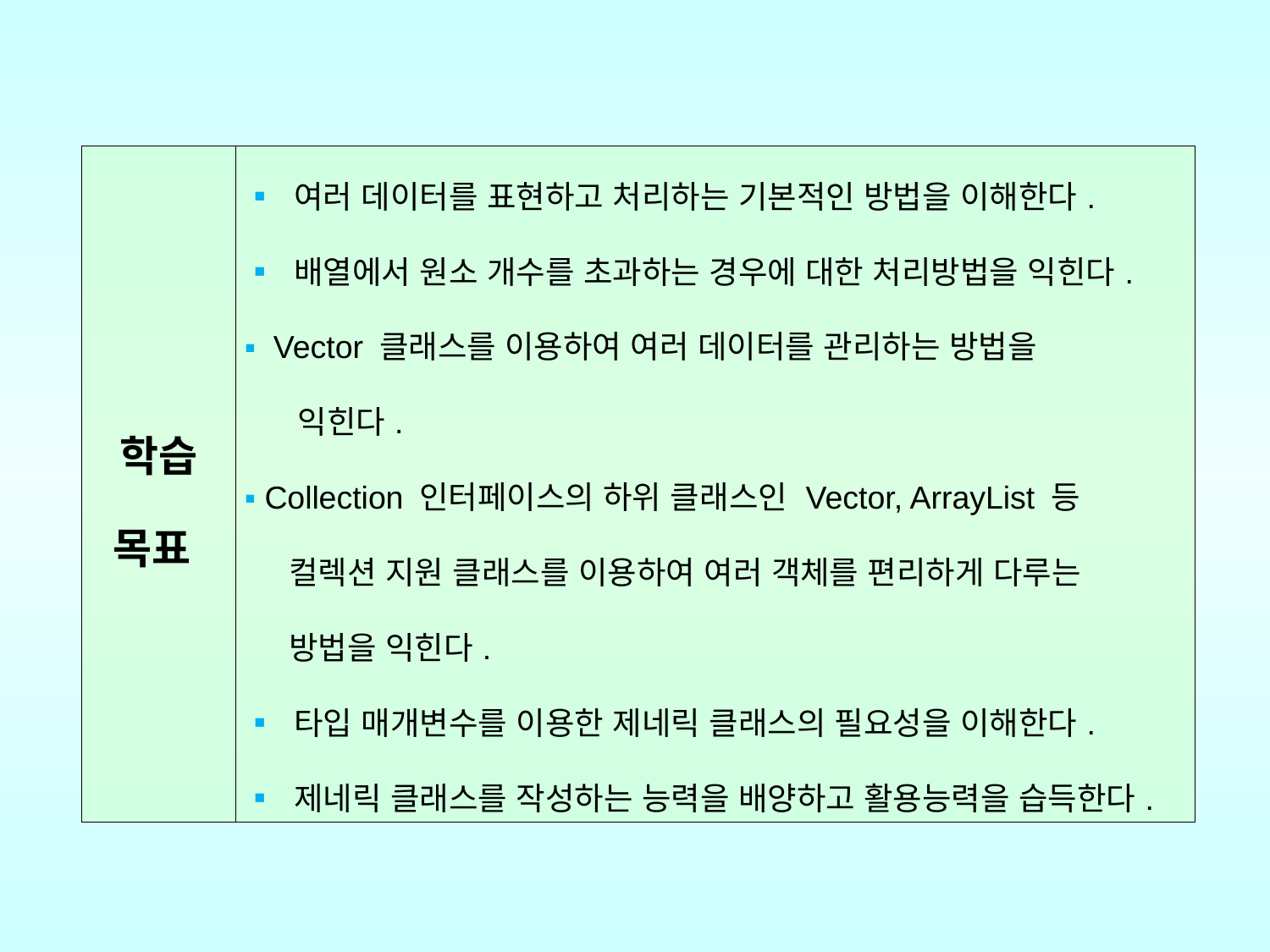

| 학습 목표 | ▪ 여러 데이터를 표현하고 처리하는 기본적인 방법을 이해한다. ▪ 배열에서 원소 개수를 초과하는 경우에 대한 처리방법을 익힌다. ▪ Vector 클래스를 이용하여 여러 데이터를 관리하는 방법을 익힌다. ▪ Collection 인터페이스의 하위 클래스인 Vector, ArrayList 등 컬렉션 지원 클래스를 이용하여 여러 객체를 편리하게 다루는 방법을 익힌다. ▪ 타입 매개변수를 이용한 제네릭 클래스의 필요성을 이해한다. ▪ 제네릭 클래스를 작성하는 능력을 배양하고 활용능력을 습득한다. |
| --- | --- |